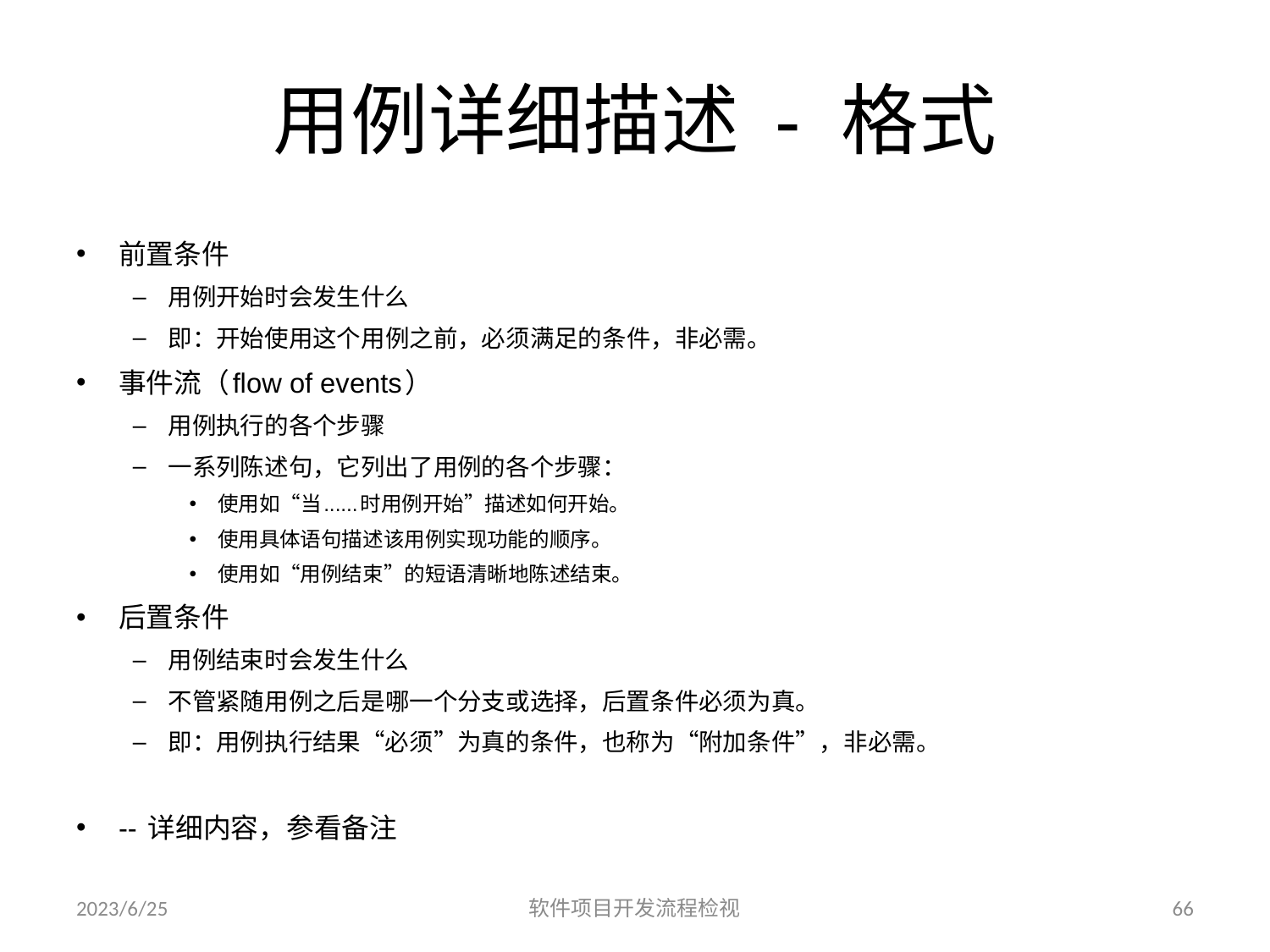

# 用例详细描述 - 格式
前置条件
用例开始时会发生什么
即：开始使用这个用例之前，必须满足的条件，非必需。
事件流（flow of events）
用例执行的各个步骤
一系列陈述句，它列出了用例的各个步骤：
使用如“当......时用例开始”描述如何开始。
使用具体语句描述该用例实现功能的顺序。
使用如“用例结束”的短语清晰地陈述结束。
后置条件
用例结束时会发生什么
不管紧随用例之后是哪一个分支或选择，后置条件必须为真。
即：用例执行结果“必须”为真的条件，也称为“附加条件”，非必需。

-- 详细内容，参看备注
2023/6/25
软件项目开发流程检视
66